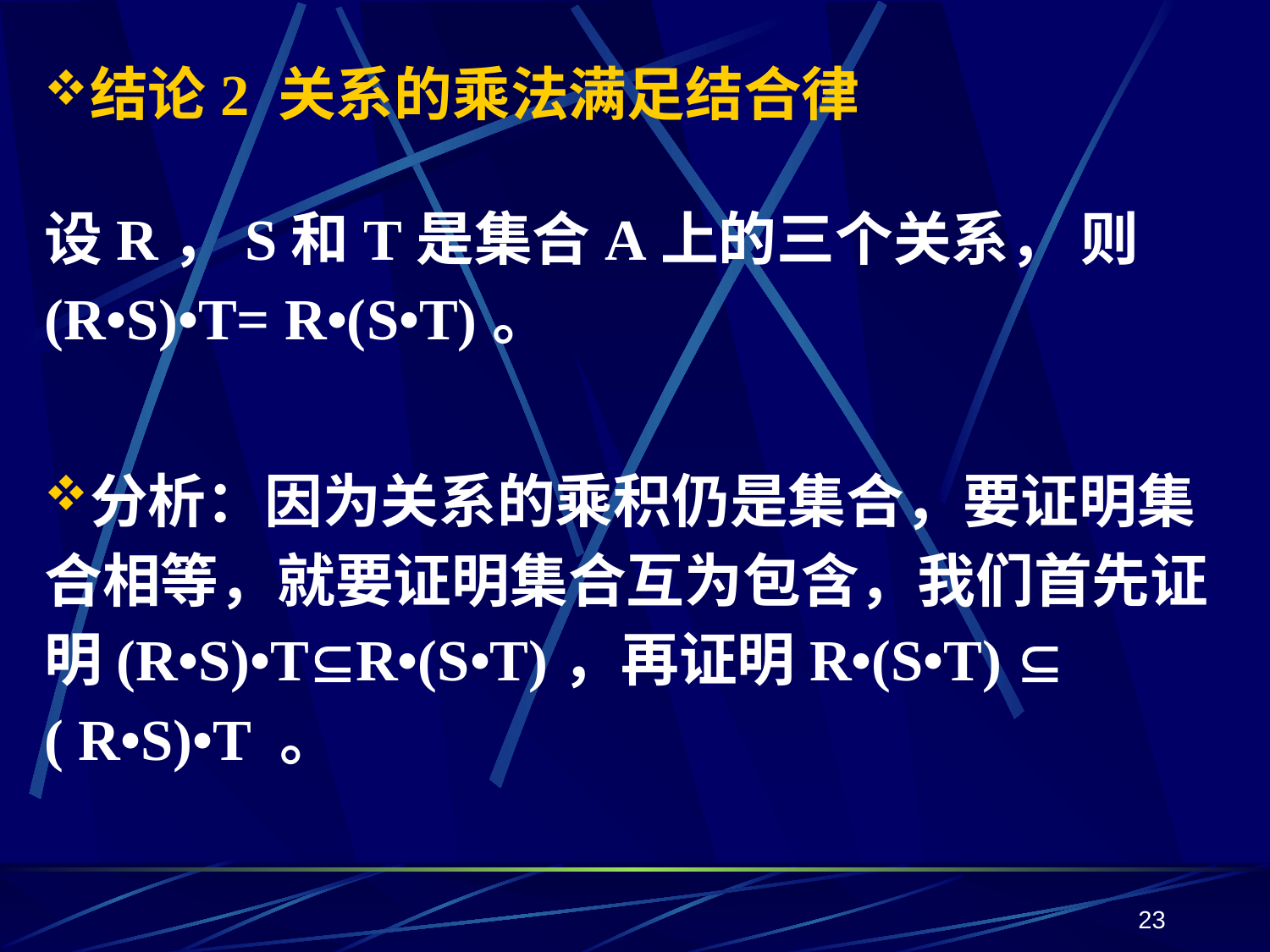

# 结论2 关系的乘法满足结合律
设R，S和T是集合A上的三个关系， 则(R•S)•T= R•(S•T)。

分析：因为关系的乘积仍是集合，要证明集合相等，就要证明集合互为包含，我们首先证明(R•S)•T⊆R•(S•T)，再证明R•(S•T) ⊆ ( R•S)•T 。
23